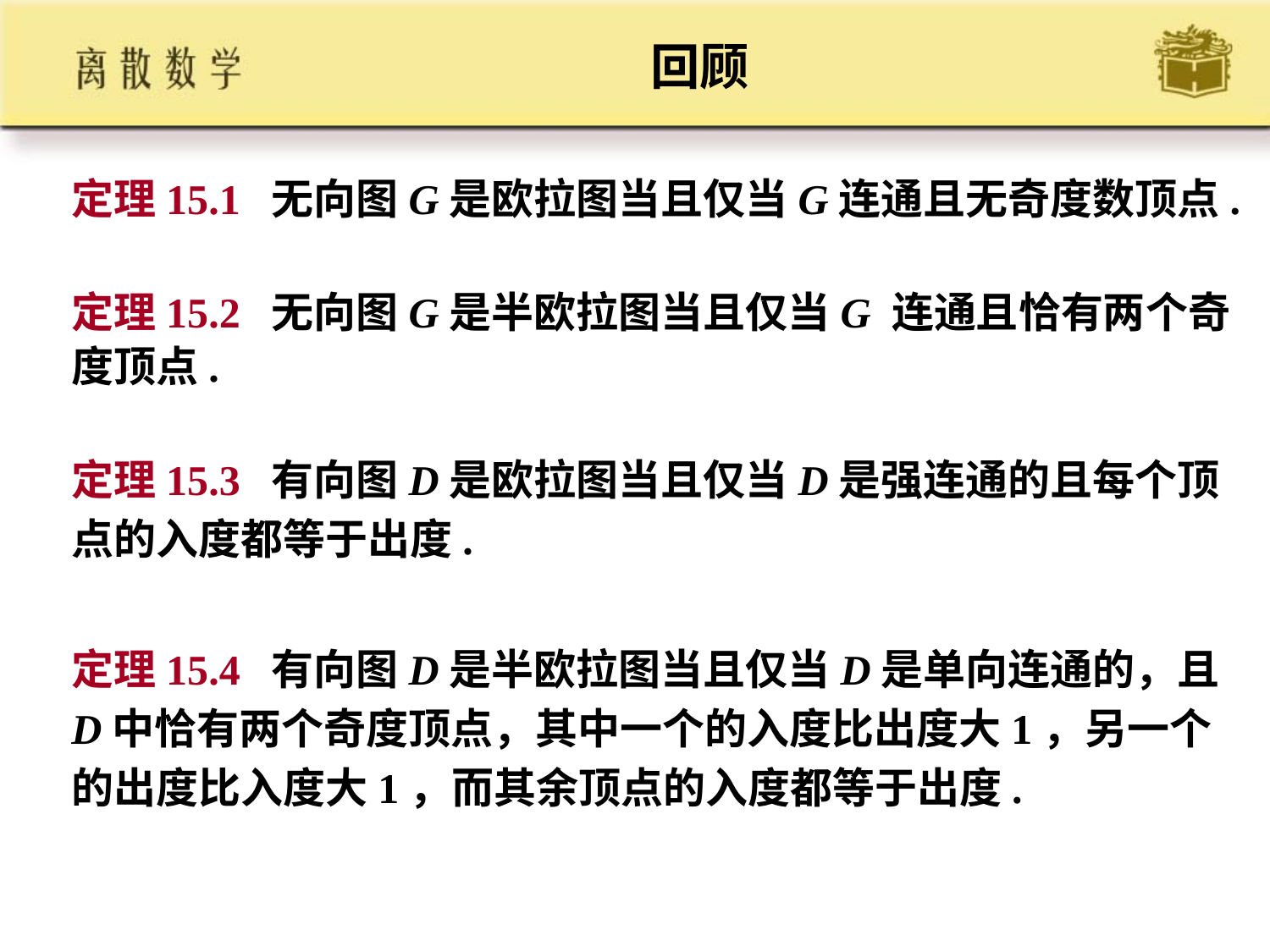

# 回顾
定理15.1  无向图G是欧拉图当且仅当G连通且无奇度数顶点.

定理15.2  无向图G是半欧拉图当且仅当G 连通且恰有两个奇
度顶点.

定理15.3  有向图D是欧拉图当且仅当D是强连通的且每个顶
点的入度都等于出度.

定理15.4  有向图D是半欧拉图当且仅当D是单向连通的，且
D中恰有两个奇度顶点，其中一个的入度比出度大1，另一个
的出度比入度大1，而其余顶点的入度都等于出度.